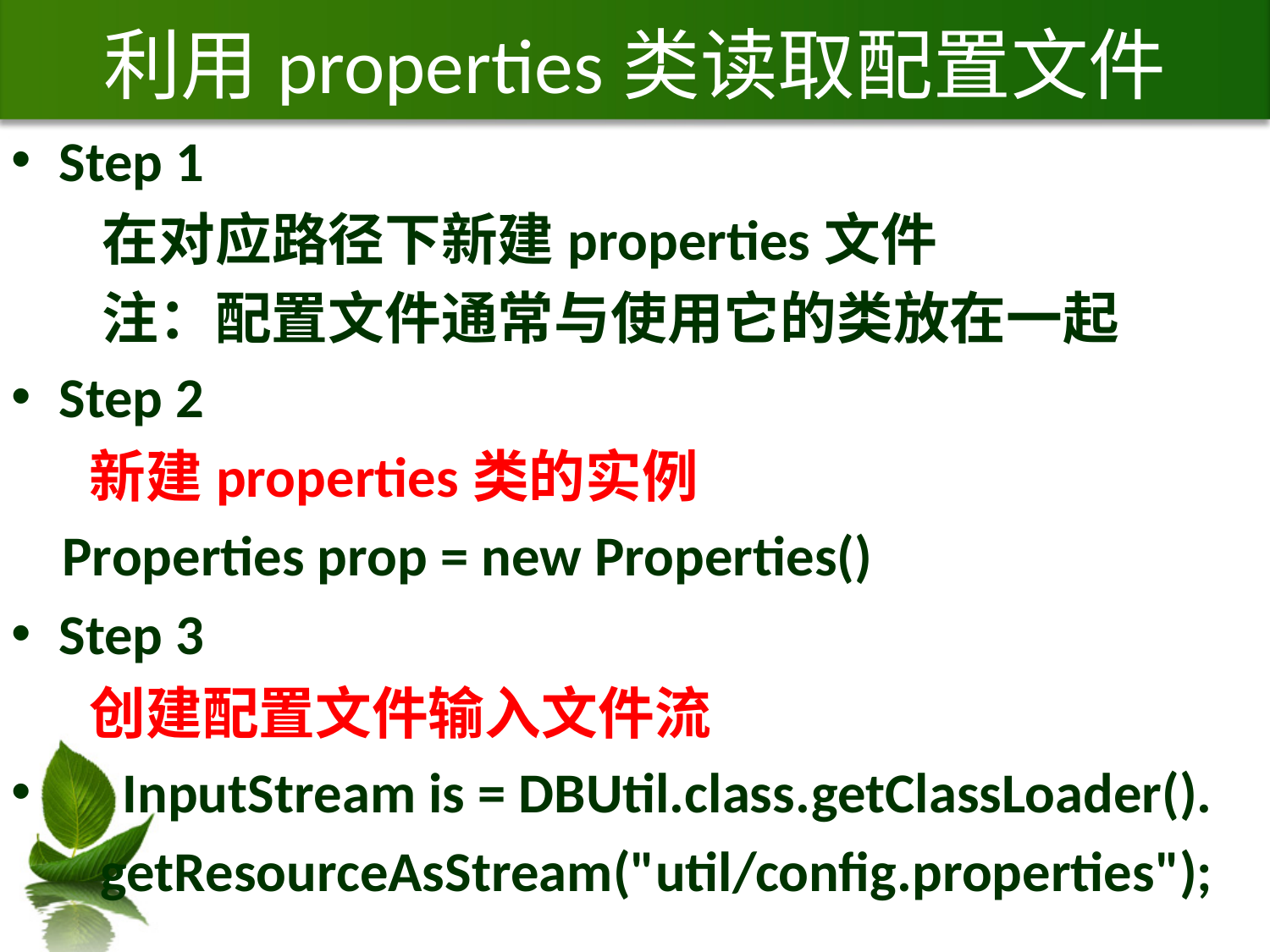

# 利用properties类读取配置文件
Step 1
      在对应路径下新建properties文件
      注：配置文件通常与使用它的类放在一起
Step 2
     新建properties类的实例
    Properties prop = new Properties()
Step 3
     创建配置文件输入文件流
     InputStream is = DBUtil.class.getClassLoader().
       getResourceAsStream("util/config.properties");